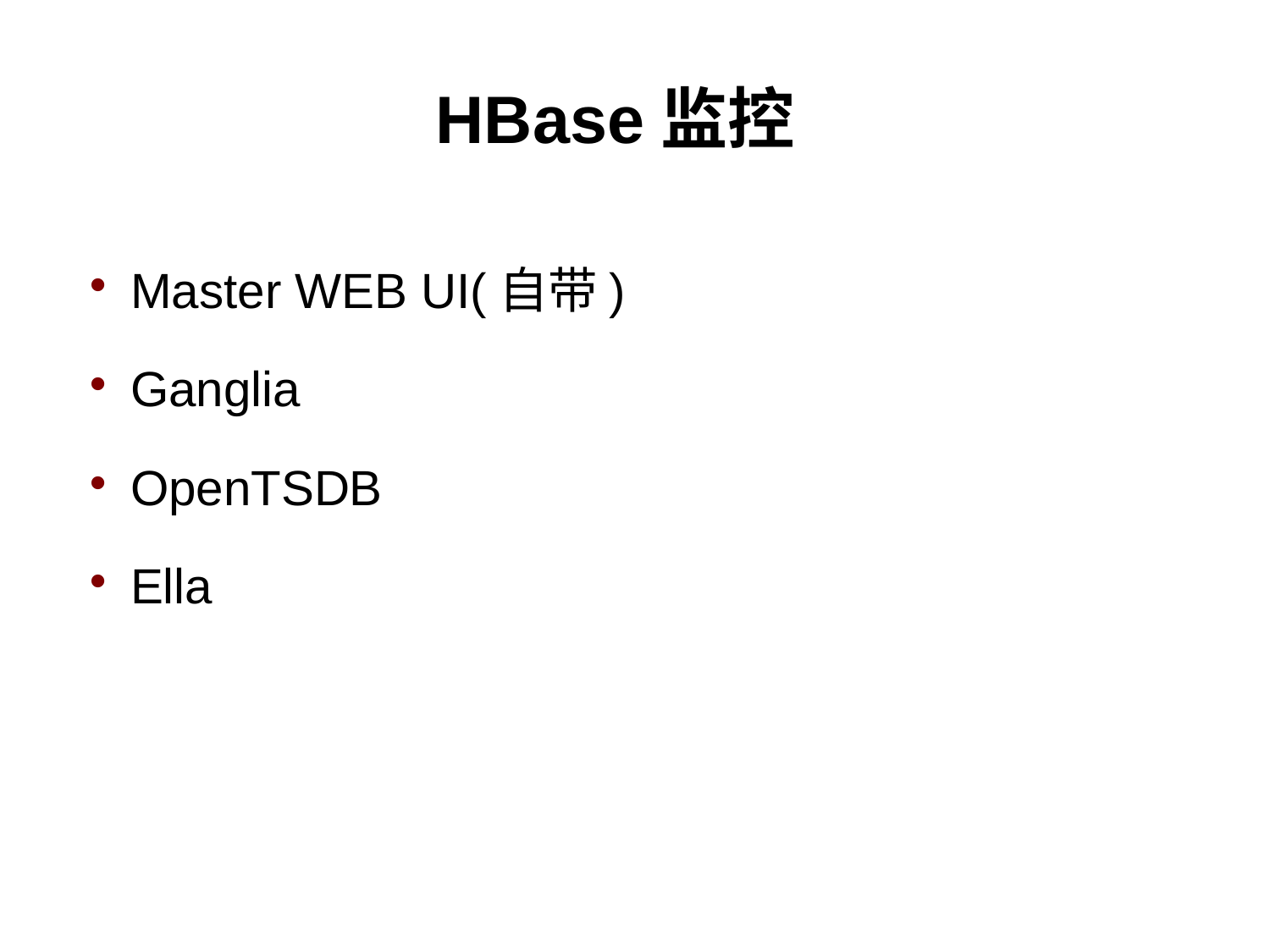

HBase监控
Master WEB UI(自带)
Ganglia
OpenTSDB
Ella